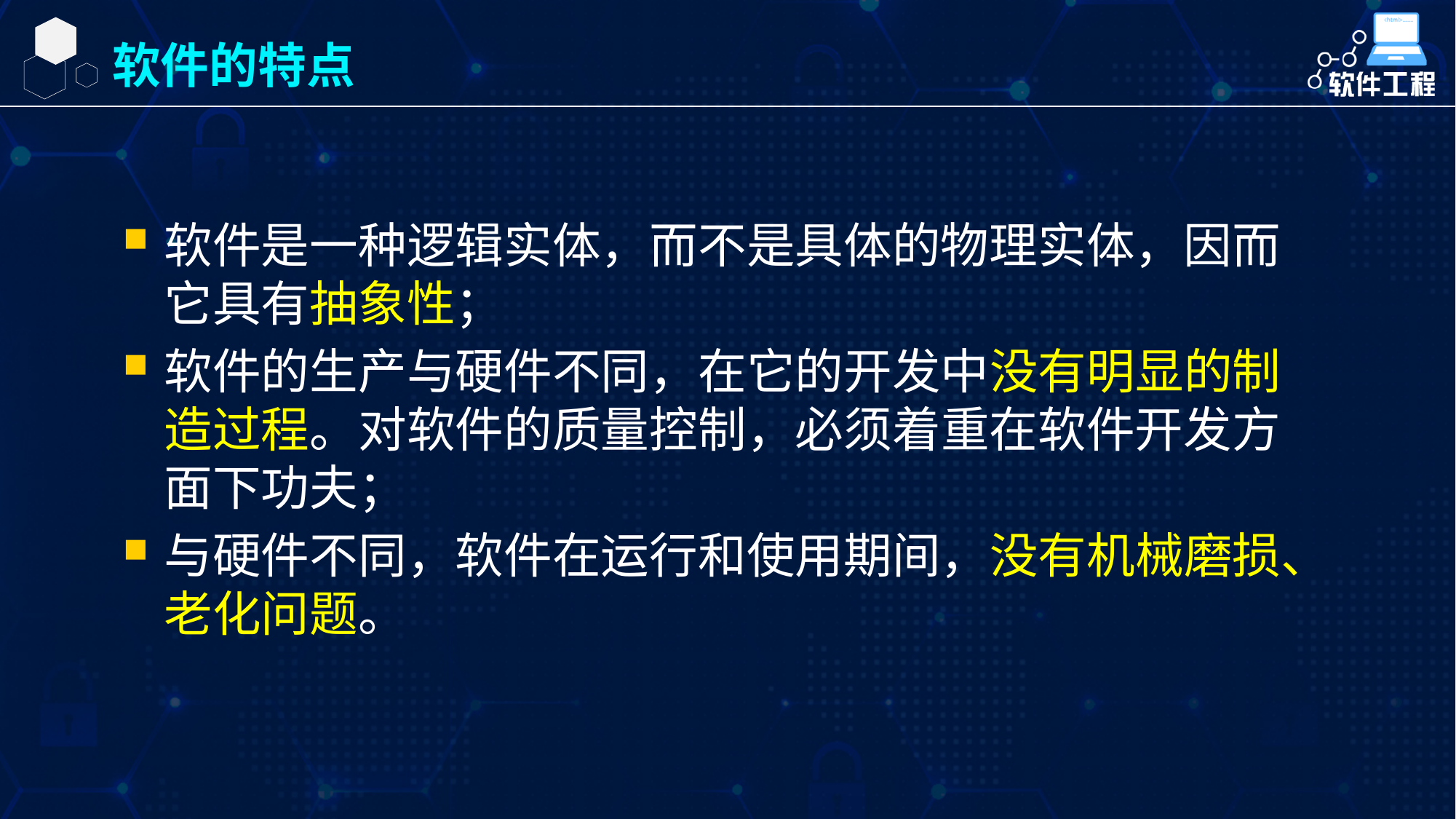

软件的特点

软件是一种逻辑实体，而不是具体的物理实体，因而它具有抽象性；
软件的生产与硬件不同，在它的开发中没有明显的制造过程。对软件的质量控制，必须着重在软件开发方面下功夫；
与硬件不同，软件在运行和使用期间，没有机械磨损、老化问题。